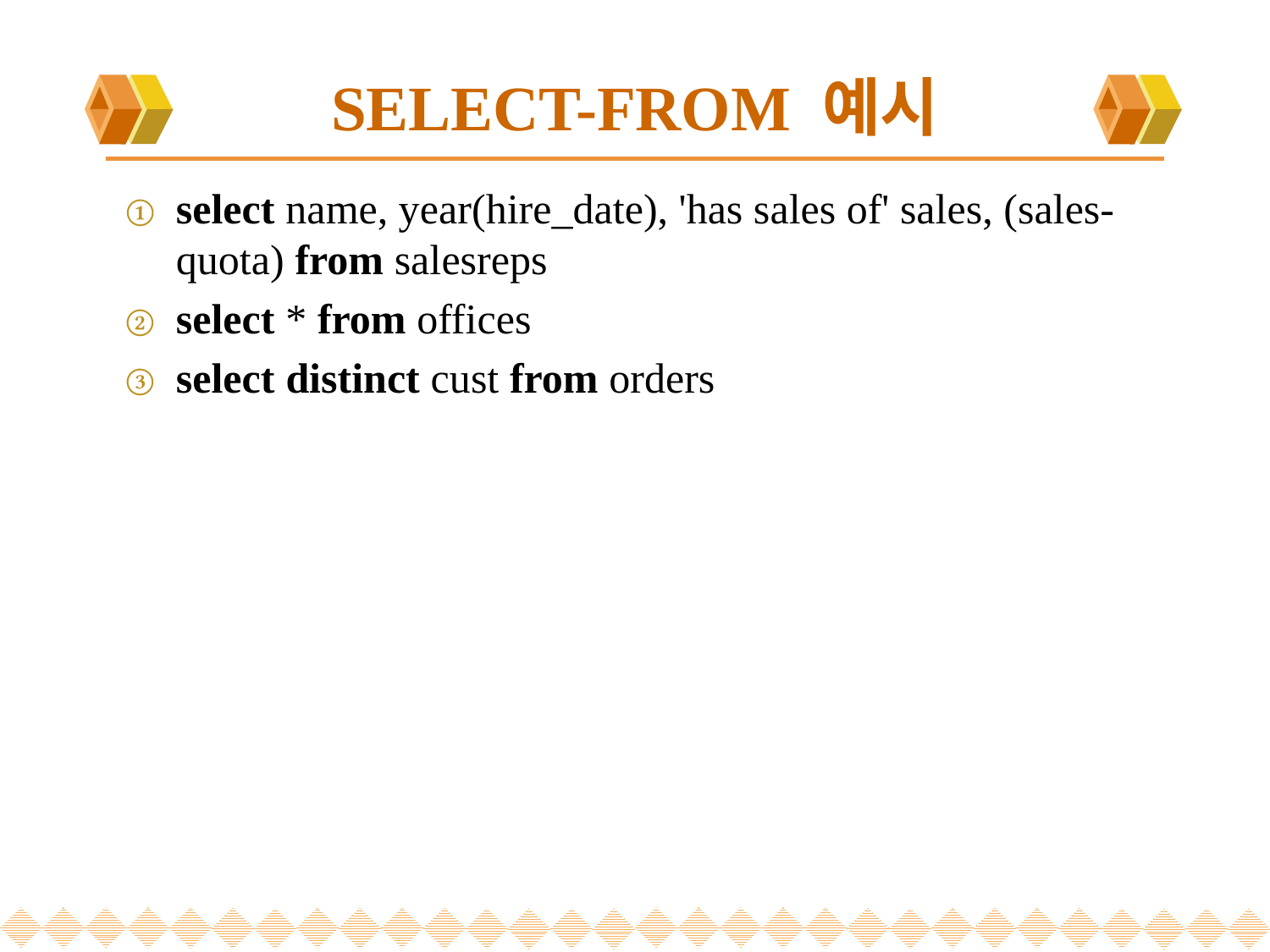

# SELECT-FROM 예시
select name, year(hire_date), 'has sales of' sales, (sales-quota) from salesreps
select * from offices
select distinct cust from orders